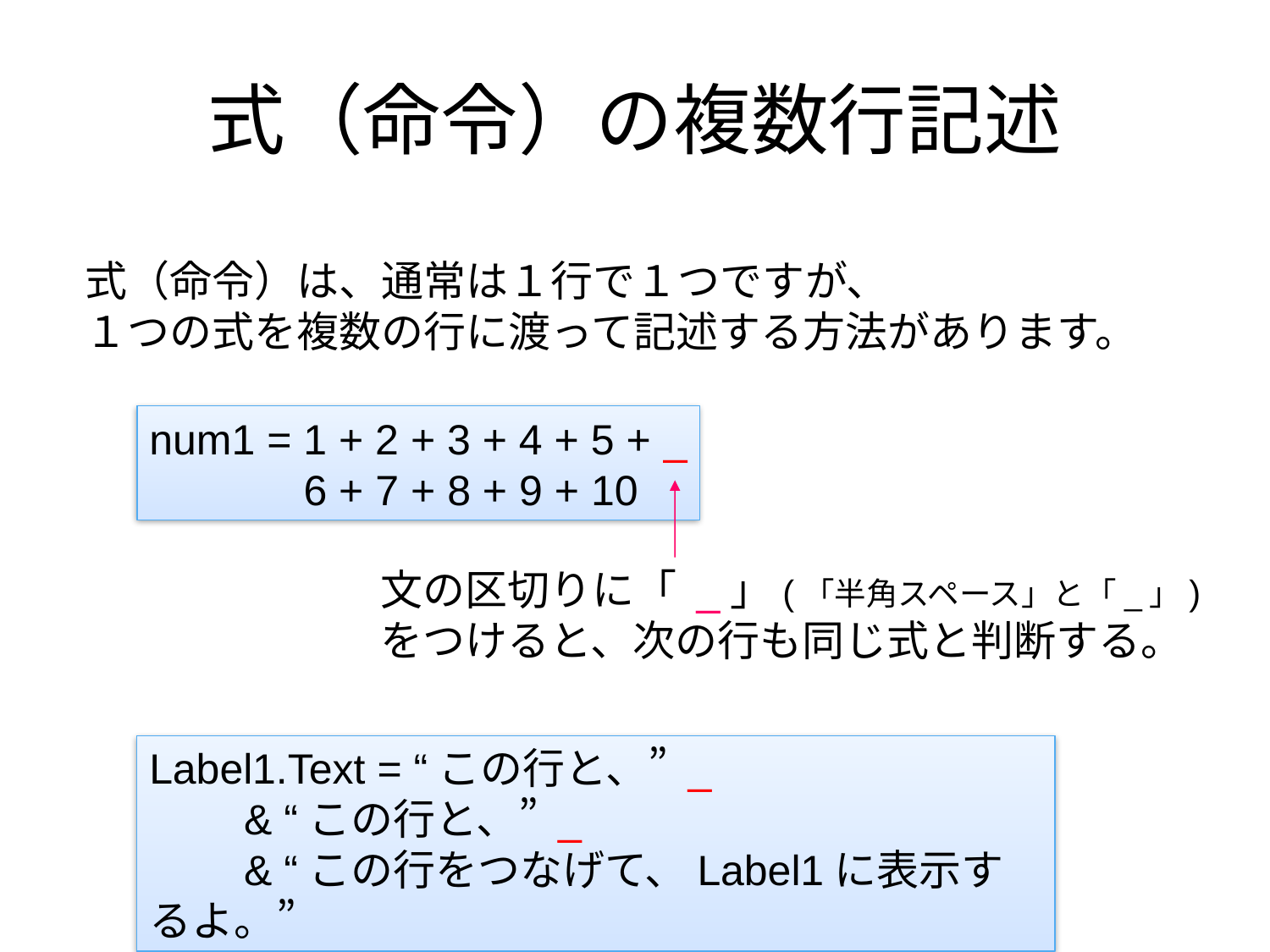

# 式（命令）の複数行記述
式（命令）は、通常は１行で１つですが、
１つの式を複数の行に渡って記述する方法があります。
num1 = 1 + 2 + 3 + 4 + 5 + _
             6 + 7 + 8 + 9 + 10

文の区切りに「 _」(「半角スペース」と「_」)をつけると、次の行も同じ式と判断する。
Label1.Text = “この行と、” _
　　& “この行と、” _
　　& “この行をつなげて、Label1に表示するよ。”